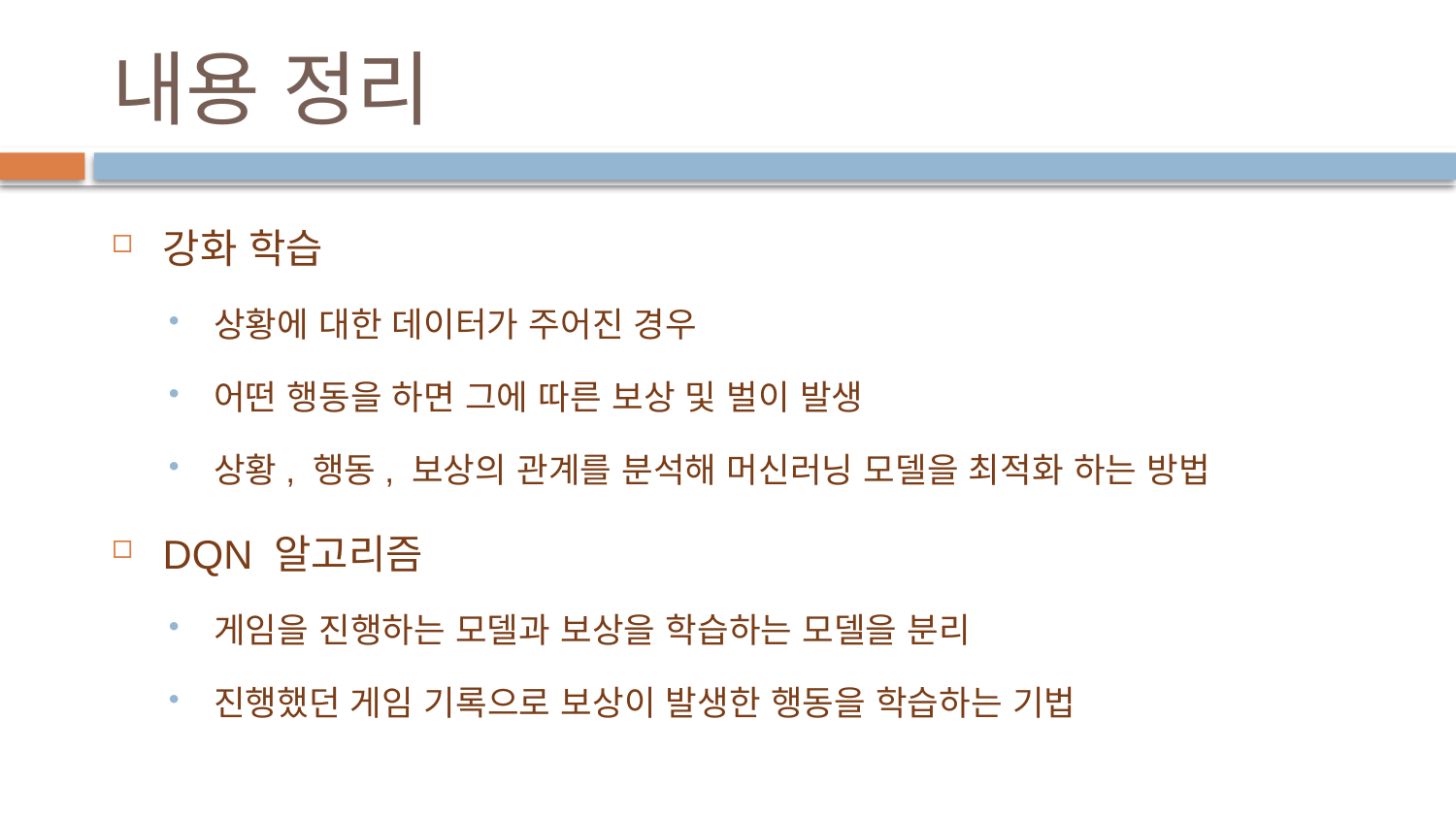

# 내용 정리
강화 학습
상황에 대한 데이터가 주어진 경우
어떤 행동을 하면 그에 따른 보상 및 벌이 발생
상황, 행동, 보상의 관계를 분석해 머신러닝 모델을 최적화 하는 방법
DQN 알고리즘
게임을 진행하는 모델과 보상을 학습하는 모델을 분리
진행했던 게임 기록으로 보상이 발생한 행동을 학습하는 기법